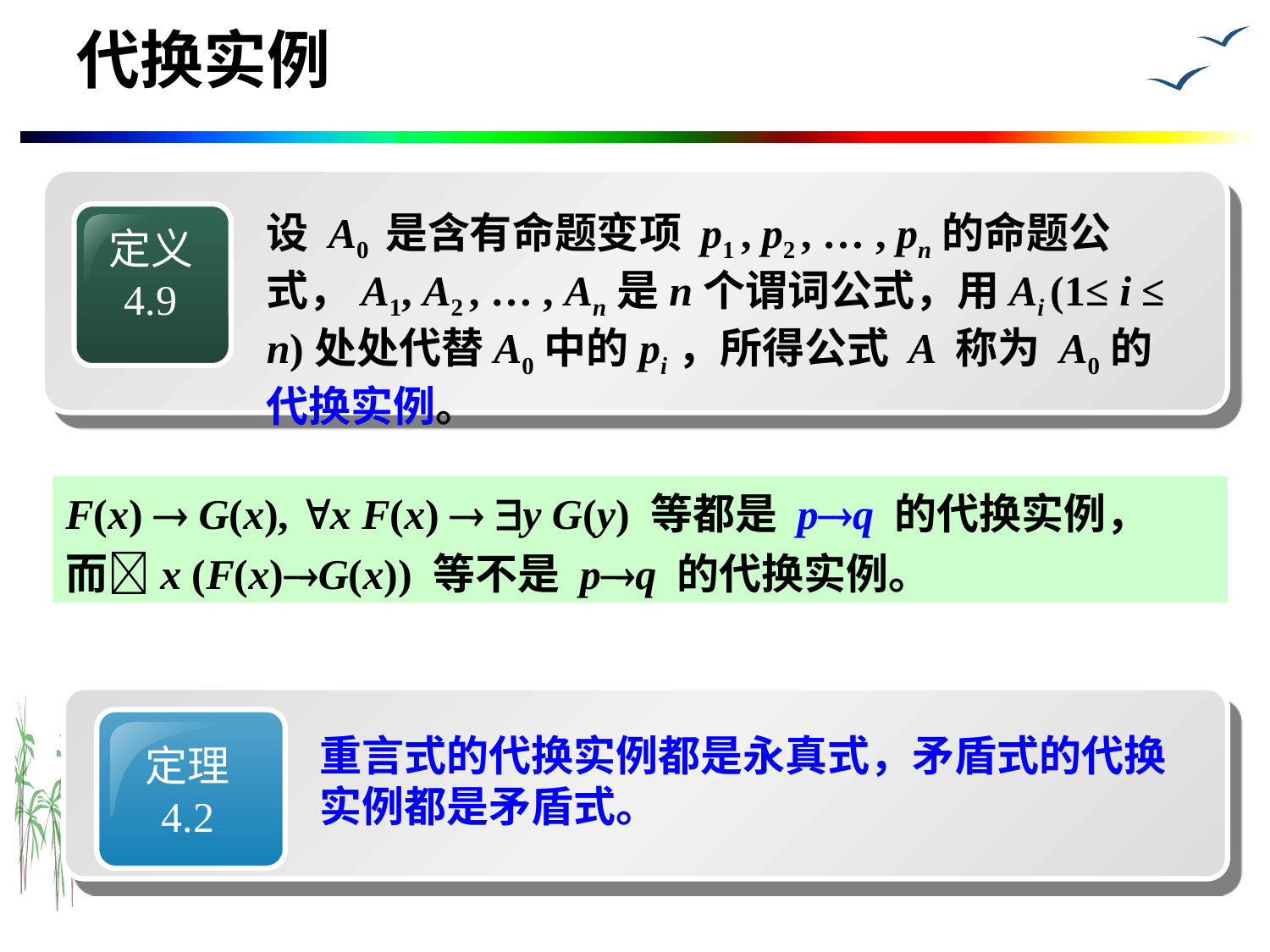

# 代换实例

设 A0 是含有命题变项 p1 , p2 , … , pn的命题公式，A1, A2 , … , An是n个谓词公式，用Ai (1≤ i ≤ n)处处代替A0中的pi，所得公式 A 称为 A0的代换实例。

定义
4.9
F(x) → G(x), ∀x F(x) → ∃y G(y) 等都是 p→q 的代换实例，
而∀x (F(x)→G(x)) 等不是 p→q 的代换实例。

重言式的代换实例都是永真式，矛盾式的代换实例都是矛盾式。
定理
4.2